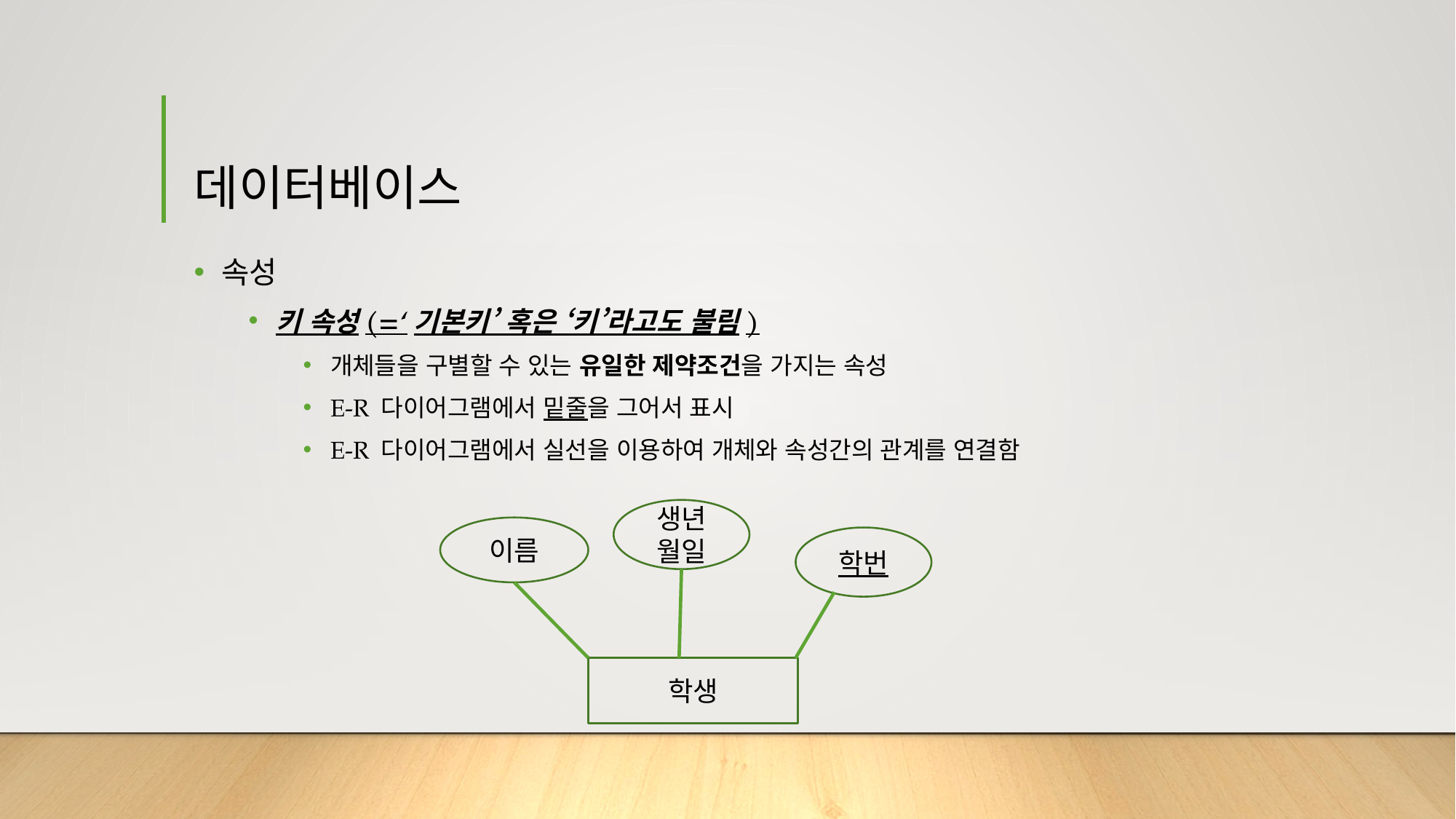

# 데이터베이스
속성
키 속성(=‘기본키’ 혹은 ‘키’라고도 불림)
개체들을 구별할 수 있는 유일한 제약조건을 가지는 속성
E-R 다이어그램에서 밑줄을 그어서 표시
E-R 다이어그램에서 실선을 이용하여 개체와 속성간의 관계를 연결함
생년월일
이름
학번
학생